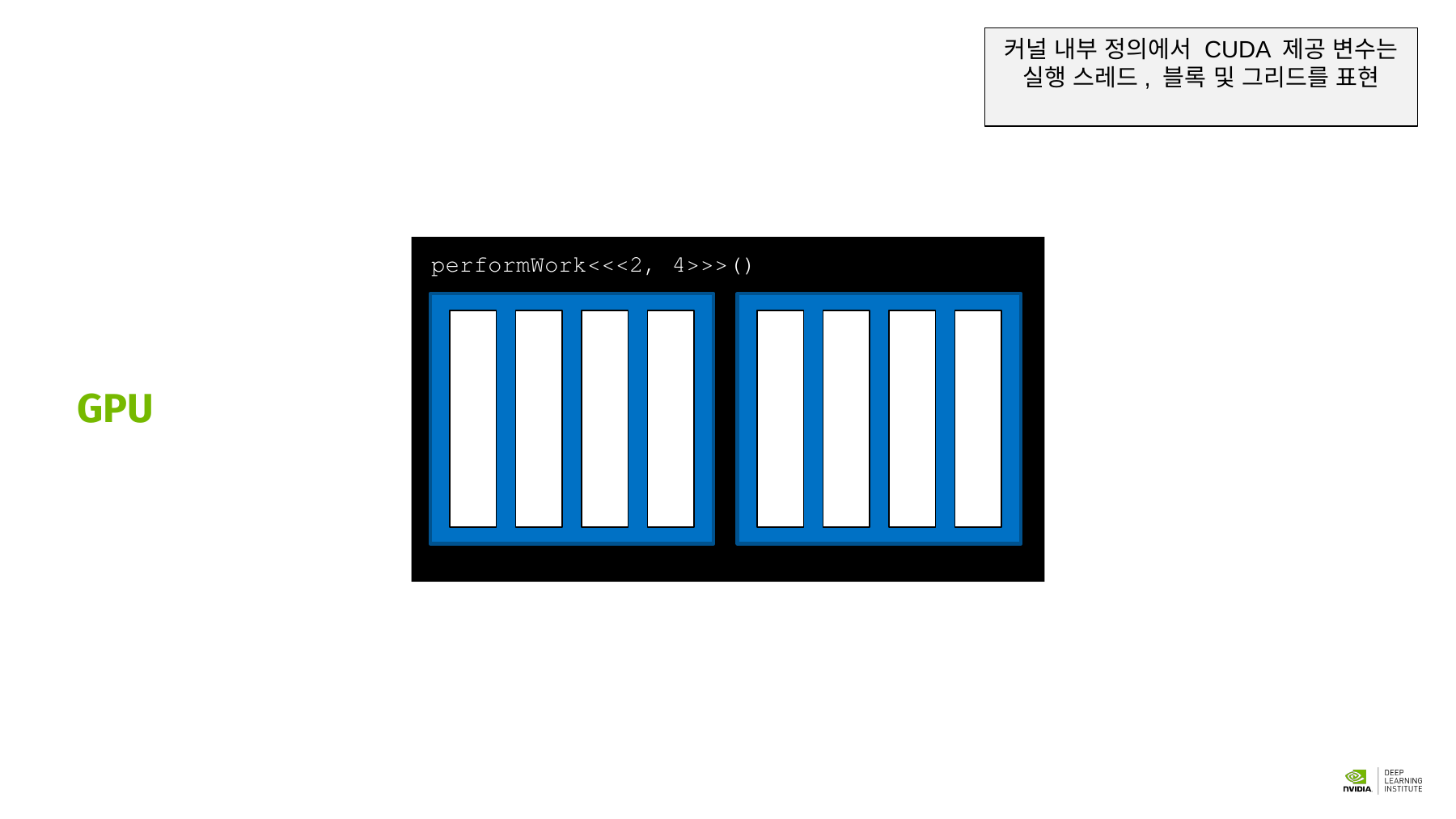

커널 내부 정의에서 CUDA 제공 변수는 실행 스레드, 블록 및 그리드를 표현

performWork<<<2, 4>>>()

GPU